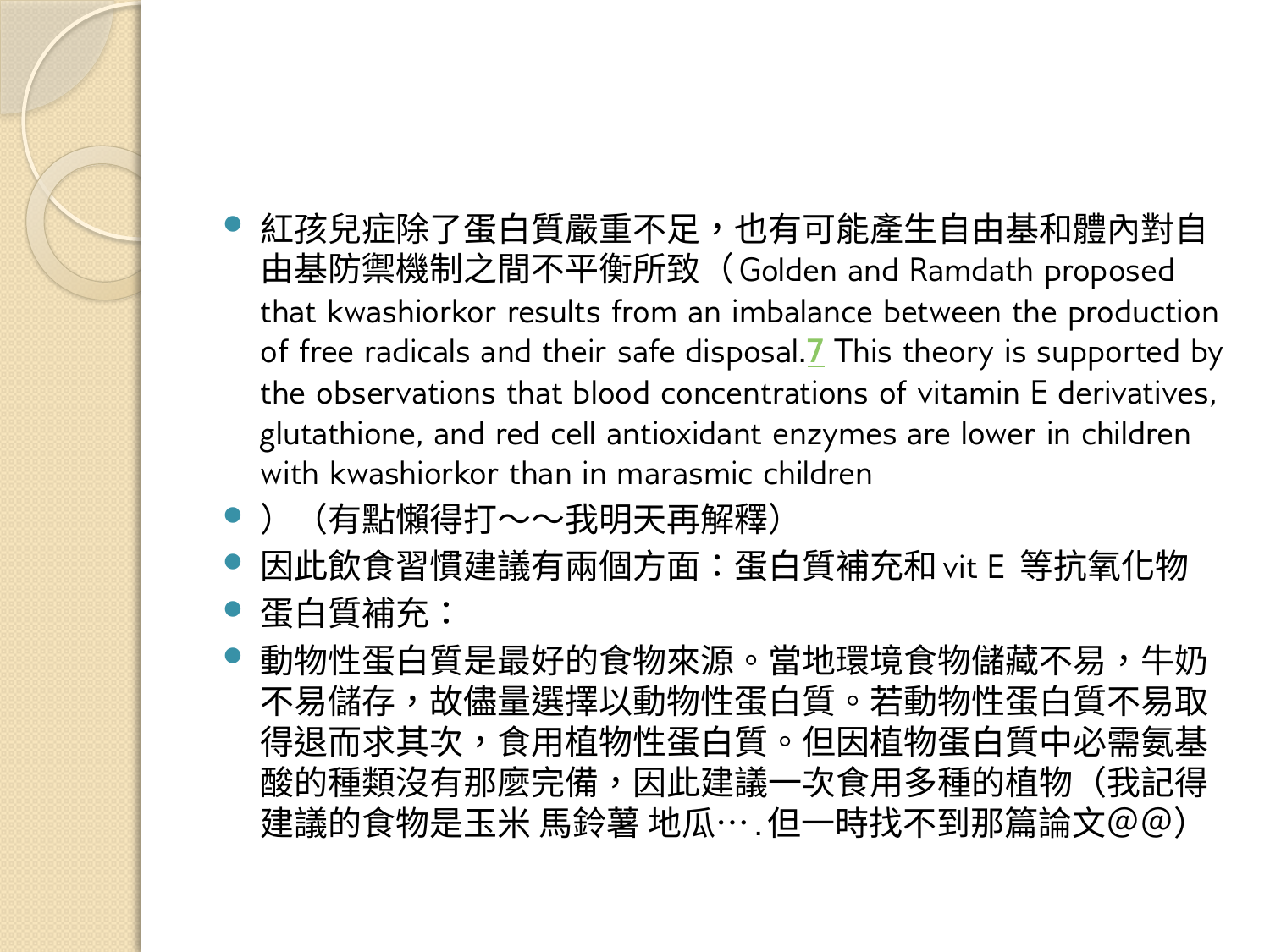

#
紅孩兒症除了蛋白質嚴重不足，也有可能產生自由基和體內對自由基防禦機制之間不平衡所致（Golden and Ramdath proposed that kwashiorkor results from an imbalance between the production of free radicals and their safe disposal.7 This theory is supported by the observations that blood concentrations of vitamin E derivatives, glutathione, and red cell antioxidant enzymes are lower in children with kwashiorkor than in marasmic children
）（有點懶得打～～我明天再解釋）
因此飲食習慣建議有兩個方面：蛋白質補充和vit E 等抗氧化物
蛋白質補充：
動物性蛋白質是最好的食物來源。當地環境食物儲藏不易，牛奶不易儲存，故儘量選擇以動物性蛋白質。若動物性蛋白質不易取得退而求其次，食用植物性蛋白質。但因植物蛋白質中必需氨基酸的種類沒有那麼完備，因此建議一次食用多種的植物（我記得建議的食物是玉米 馬鈴薯 地瓜….但一時找不到那篇論文＠＠）